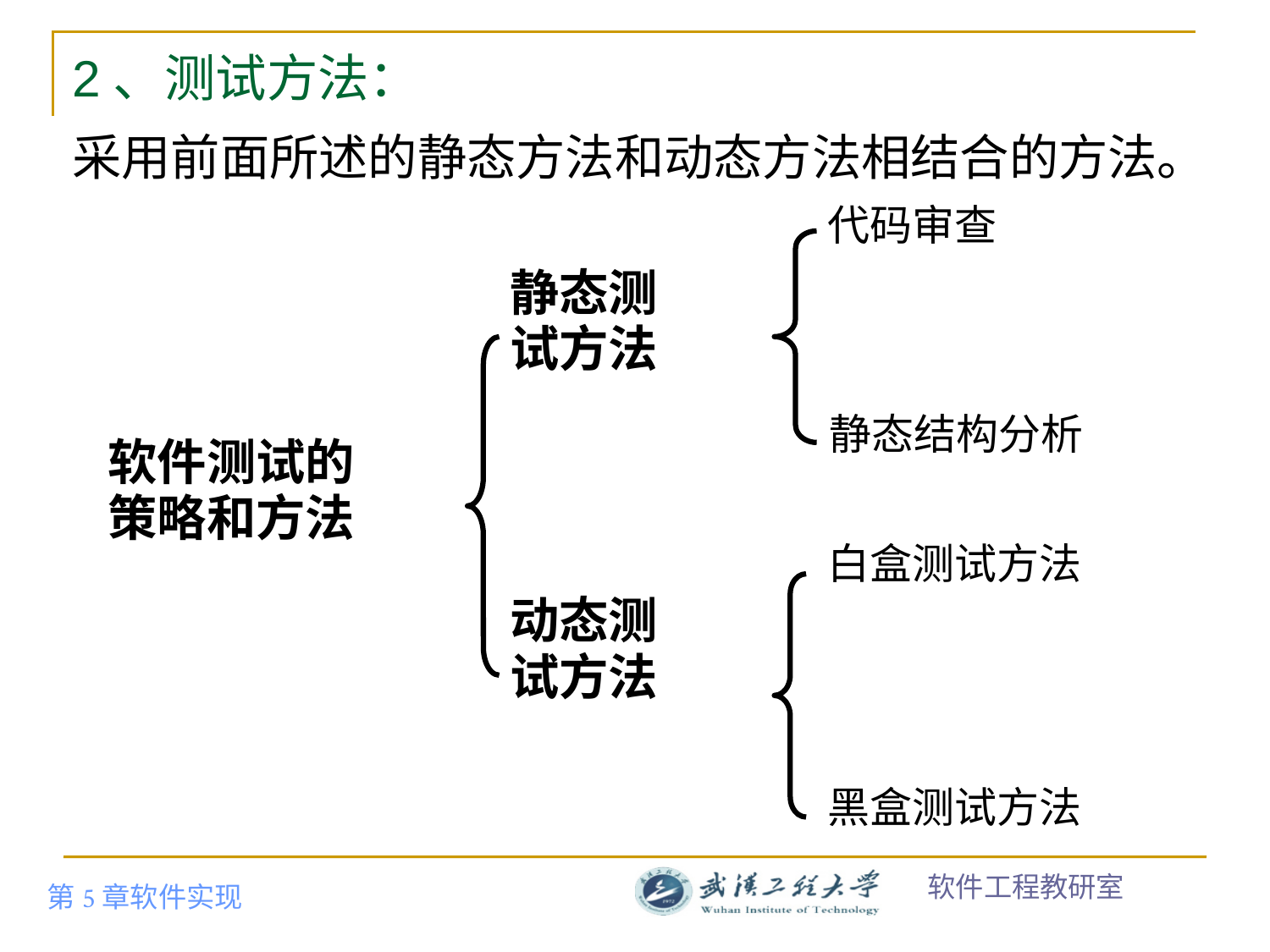

# 2、测试方法：
采用前面所述的静态方法和动态方法相结合的方法。
代码审查

静态测
试方法

静态结构分析
软件测试的
策略和方法
白盒测试方法

动态测
试方法
黑盒测试方法